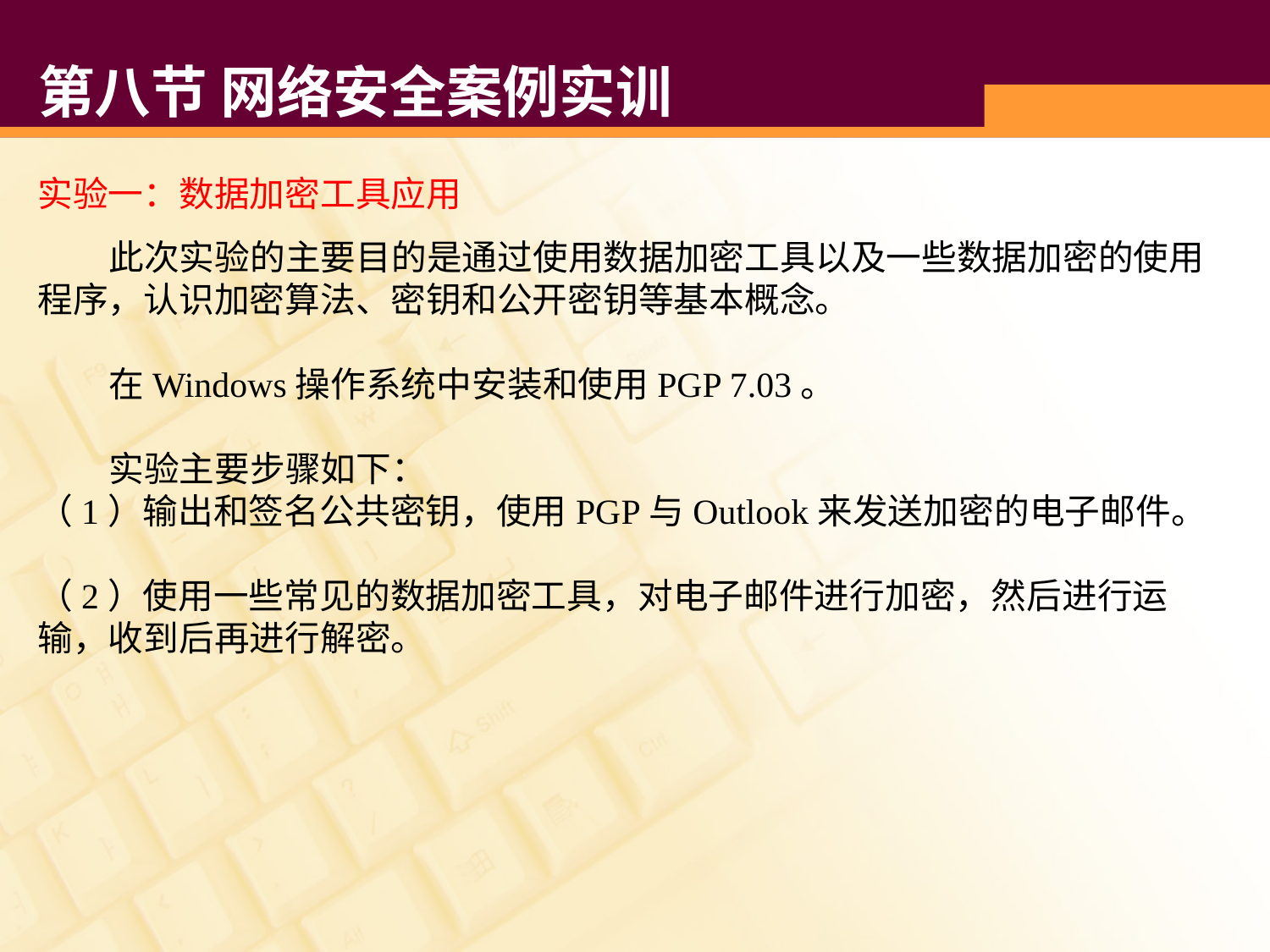

# 第八节 网络安全案例实训
实验一：数据加密工具应用

        此次实验的主要目的是通过使用数据加密工具以及一些数据加密的使用程序，认识加密算法、密钥和公开密钥等基本概念。

        在Windows操作系统中安装和使用PGP 7.03。

        实验主要步骤如下：
（1）输出和签名公共密钥，使用PGP与Outlook来发送加密的电子邮件。

（2）使用一些常见的数据加密工具，对电子邮件进行加密，然后进行运输，收到后再进行解密。